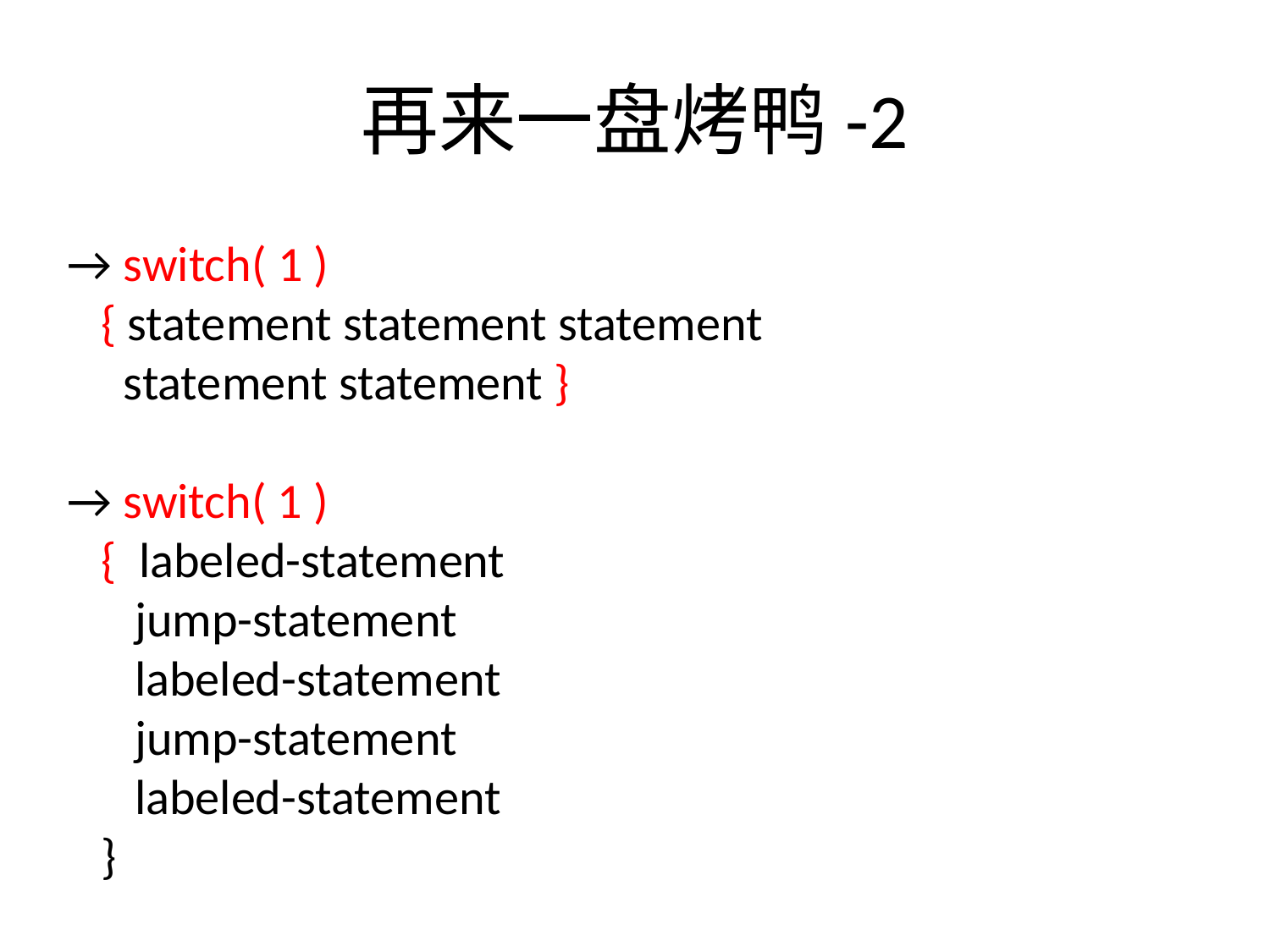

# 再来一盘烤鸭-2
→ switch( 1 )
   { statement statement statement
     statement statement }

→ switch( 1 )
   {  labeled-statement
      jump-statement
      labeled-statement
      jump-statement
      labeled-statement
   }